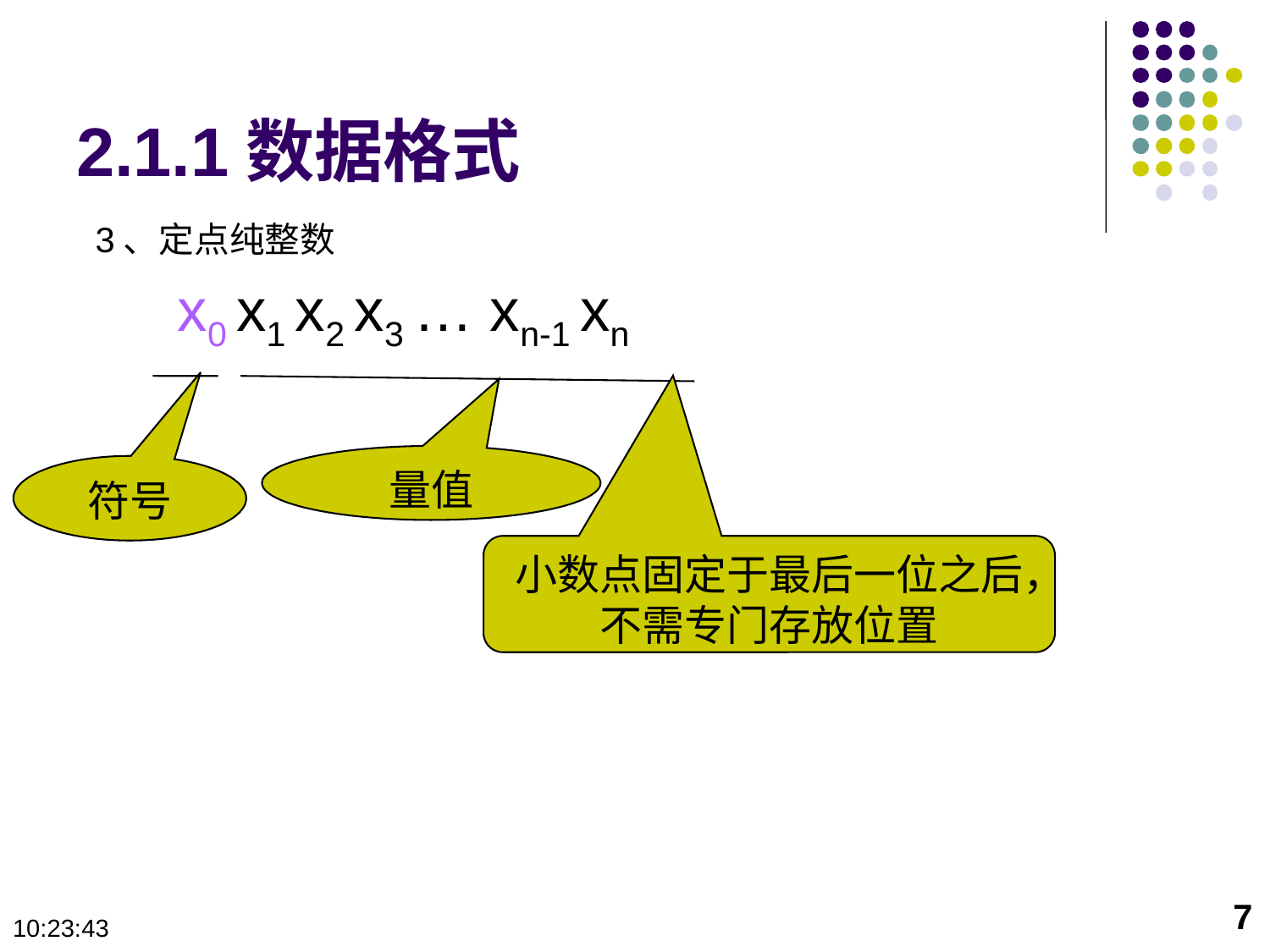

# 2.1.1数据格式
3、定点纯整数
  x0 x1 x2 x3 … xn-1 xn

表示数的范围是   - (2n-1) ≤Ｘ≤ + (2n-1)

量值
符号
小数点固定于最后一位之后，不需专门存放位置
7
10:23:43